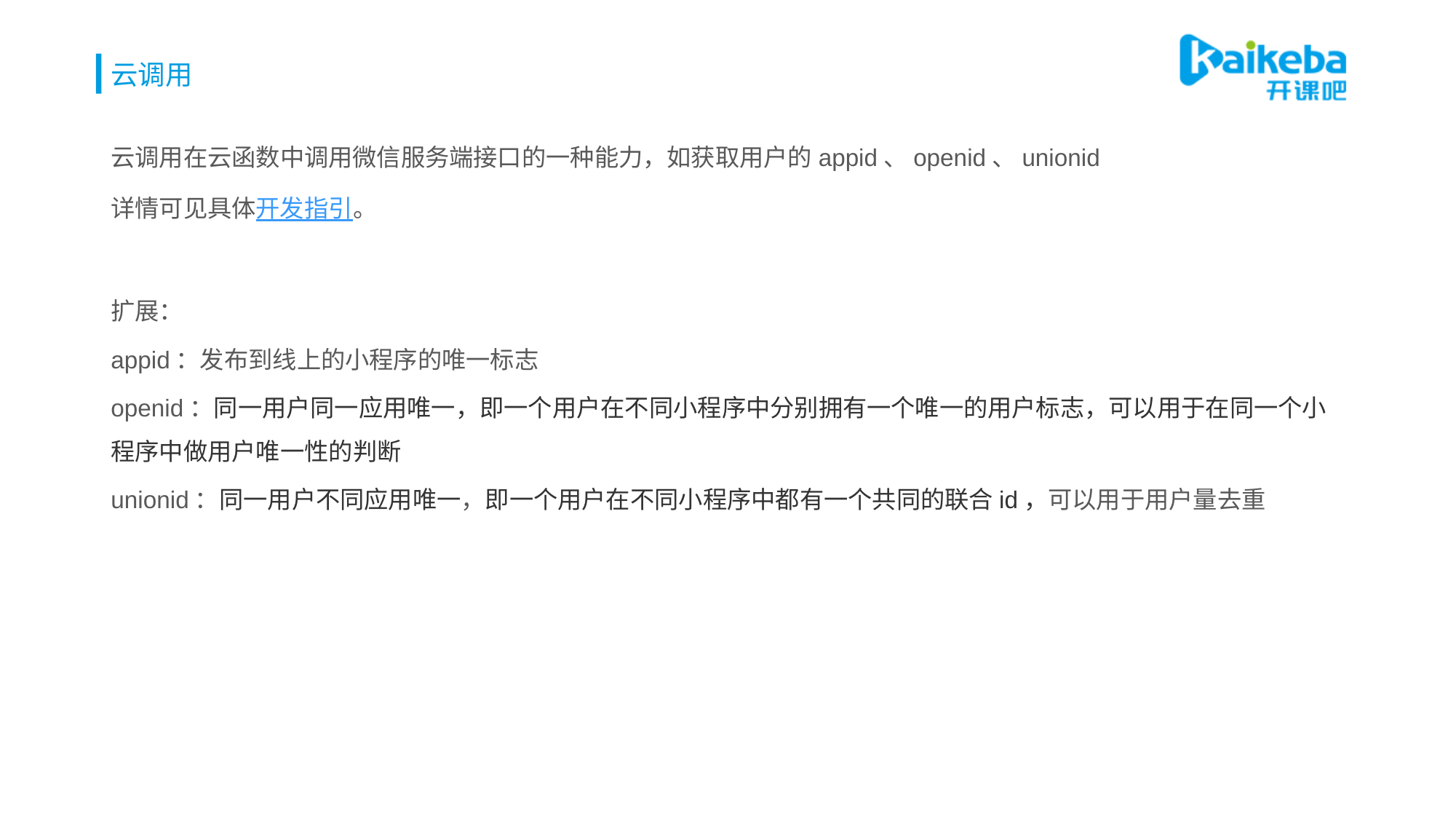

# 云调用
云调用在云函数中调用微信服务端接口的一种能力，如获取用户的appid、openid、unionid
详情可见具体开发指引。

扩展：
appid：发布到线上的小程序的唯一标志
openid：同一用户同一应用唯一，即一个用户在不同小程序中分别拥有一个唯一的用户标志，可以用于在同一个小程序中做用户唯一性的判断
unionid：同一用户不同应用唯一，即一个用户在不同小程序中都有一个共同的联合id，可以用于用户量去重